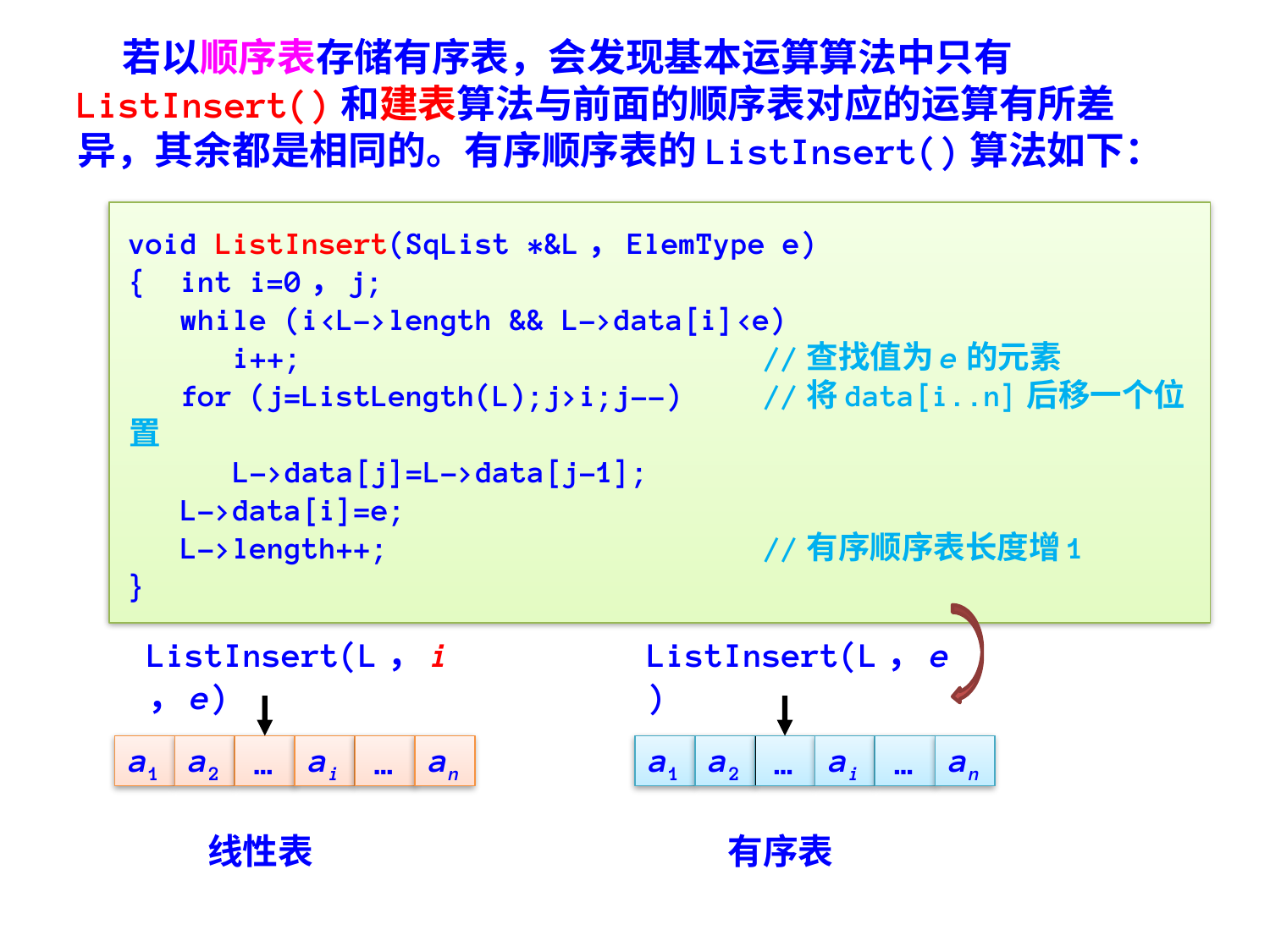

若以顺序表存储有序表，会发现基本运算算法中只有ListInsert()和建表算法与前面的顺序表对应的运算有所差异，其余都是相同的。有序顺序表的ListInsert()算法如下：
void ListInsert(SqList *&L，ElemType e)
{  int i=0，j;
   while (i<L->length && L->data[i]<e)
      i++;				//查找值为e的元素
   for (j=ListLength(L);j>i;j--)	//将data[i..n]后移一个位置
      L->data[j]=L->data[j-1];
   L->data[i]=e;
   L->length++;			//有序顺序表长度增1
}

ListInsert(L，e)

a1
a2
…
ai
…
an
有序表
ListInsert(L，i，e)

a1
a2
…
ai
…
an
线性表